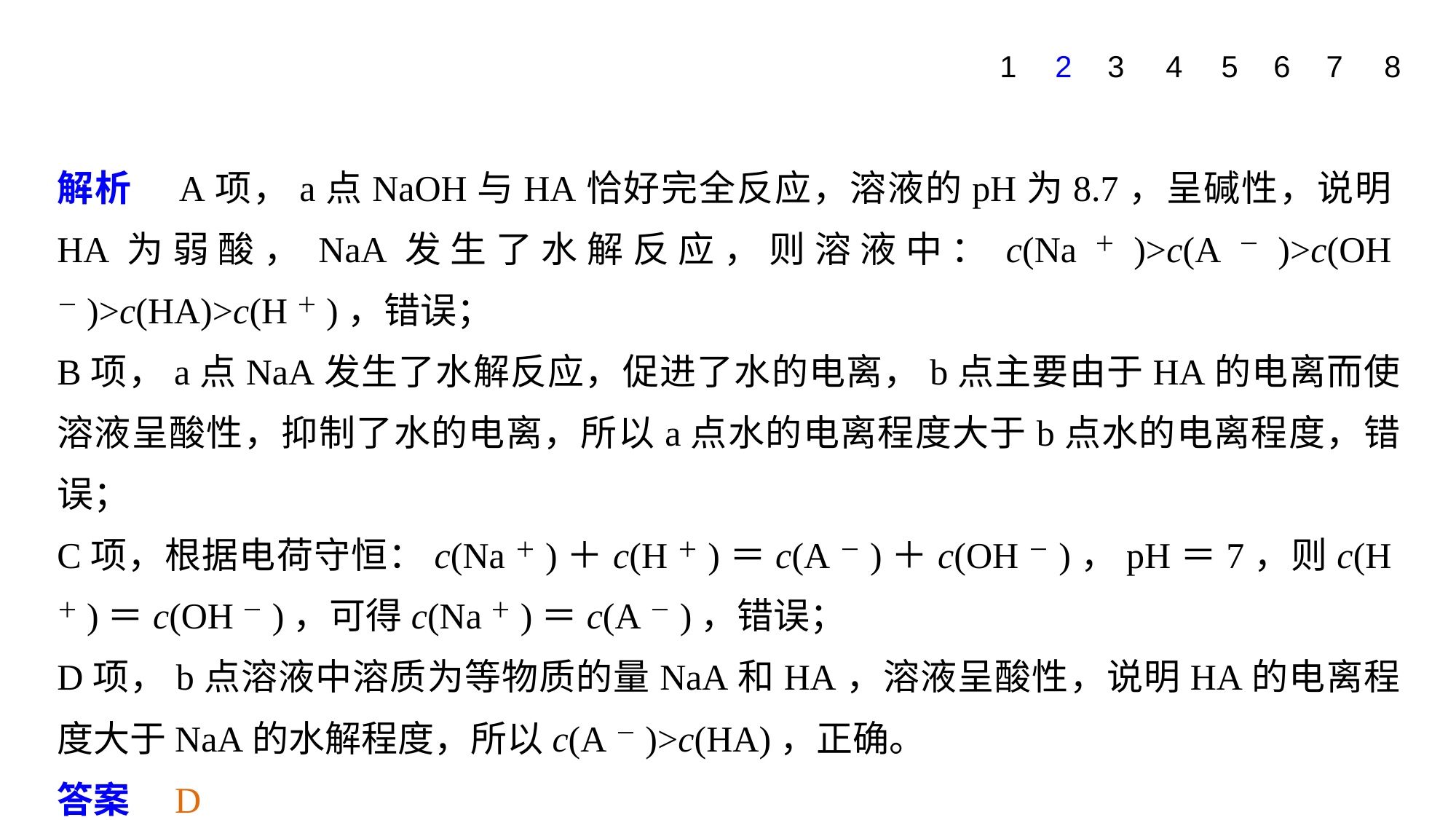

1
2
3
4
5
6
7
8
解析　A项，a点NaOH与HA恰好完全反应，溶液的pH为8.7，呈碱性，说明HA为弱酸，NaA发生了水解反应，则溶液中：c(Na＋)>c(A－)>c(OH－)>c(HA)>c(H＋)，错误；
B项，a点NaA发生了水解反应，促进了水的电离，b点主要由于HA的电离而使溶液呈酸性，抑制了水的电离，所以a点水的电离程度大于b点水的电离程度，错误；
C项，根据电荷守恒：c(Na＋)＋c(H＋)＝c(A－)＋c(OH－)，pH＝7，则c(H＋)＝c(OH－)，可得c(Na＋)＝c(A－)，错误；
D项，b点溶液中溶质为等物质的量NaA和HA，溶液呈酸性，说明HA的电离程度大于NaA的水解程度，所以c(A－)>c(HA)，正确。
答案　D